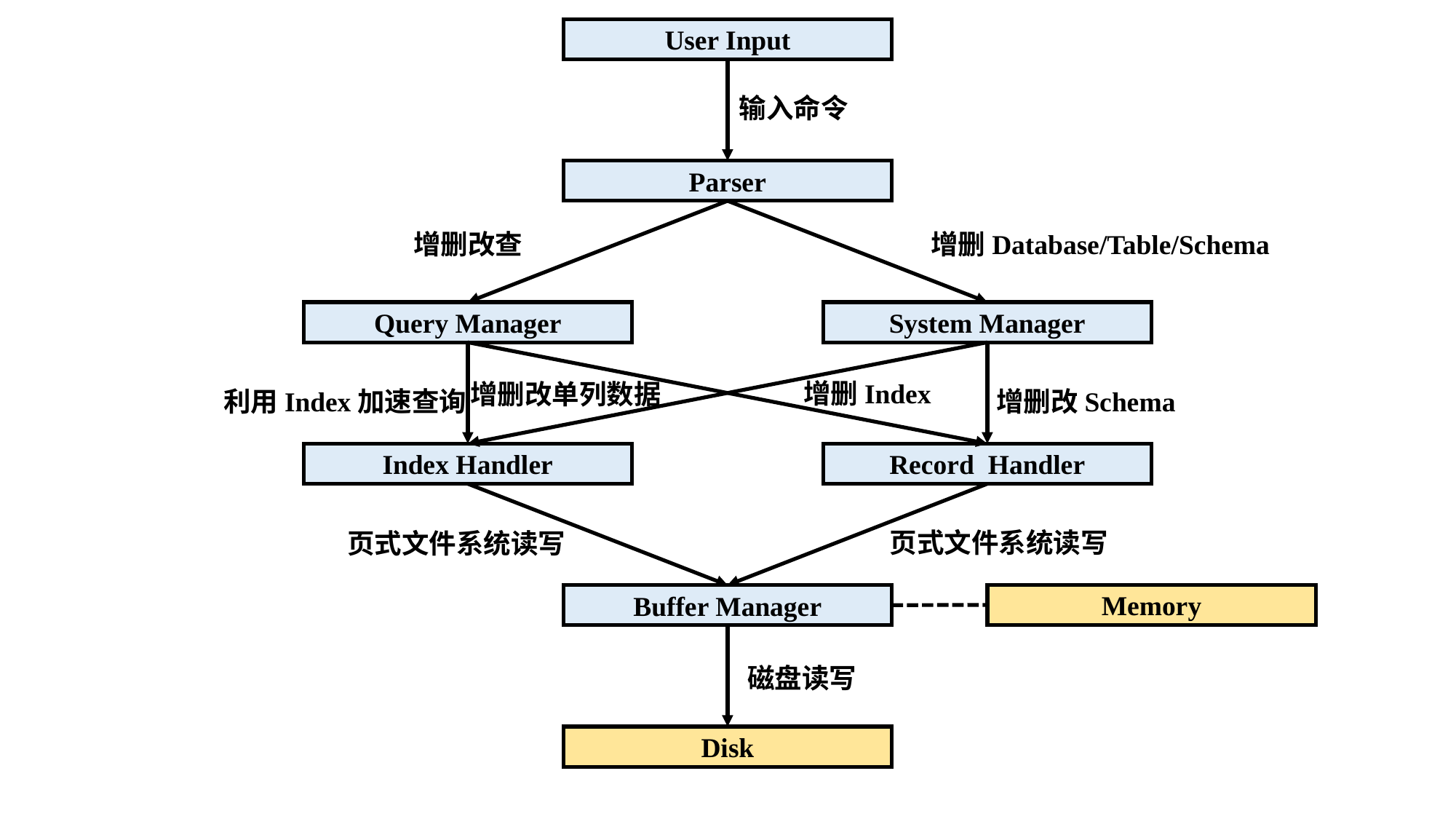

User Input
输入命令
Parser
增删改查
增删Database/Table/Schema
Query Manager
System Manager
增删Index
增删改单列数据
利用Index加速查询
增删改Schema
Index Handler
Record  Handler
页式文件系统读写
页式文件系统读写
Memory
Buffer Manager
磁盘读写
Disk